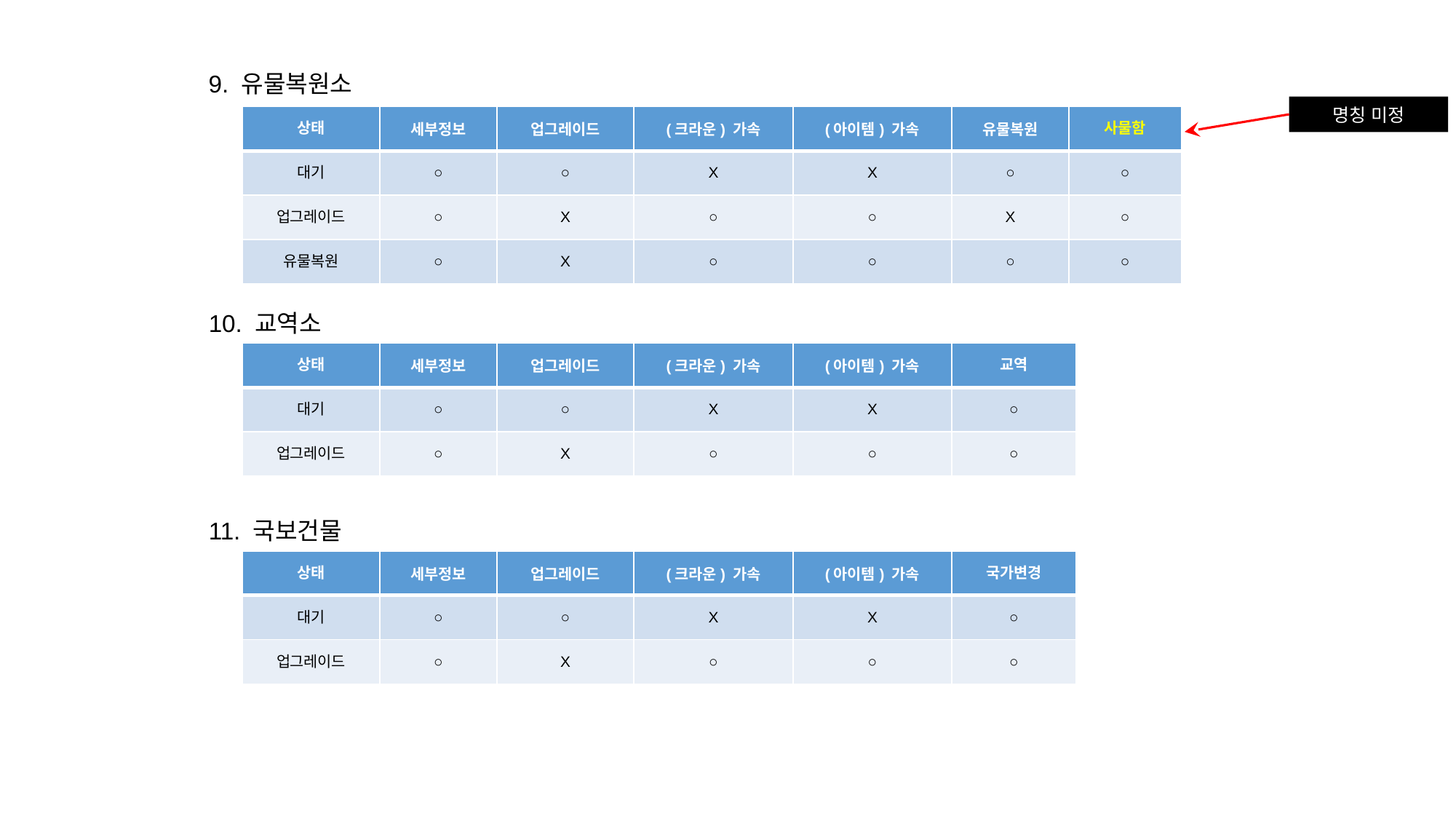

9. 유물복원소
명칭 미정
| 상태 | 세부정보 | 업그레이드 | (크라운) 가속 | (아이템) 가속 | 유물복원 | 사물함 |
| --- | --- | --- | --- | --- | --- | --- |
| 대기 | ○ | ○ | X | X | ○ | ○ |
| 업그레이드 | ○ | X | ○ | ○ | X | ○ |
| 유물복원 | ○ | X | ○ | ○ | ○ | ○ |
10. 교역소
| 상태 | 세부정보 | 업그레이드 | (크라운) 가속 | (아이템) 가속 | 교역 |
| --- | --- | --- | --- | --- | --- |
| 대기 | ○ | ○ | X | X | ○ |
| 업그레이드 | ○ | X | ○ | ○ | ○ |
11. 국보건물
| 상태 | 세부정보 | 업그레이드 | (크라운) 가속 | (아이템) 가속 | 국가변경 |
| --- | --- | --- | --- | --- | --- |
| 대기 | ○ | ○ | X | X | ○ |
| 업그레이드 | ○ | X | ○ | ○ | ○ |